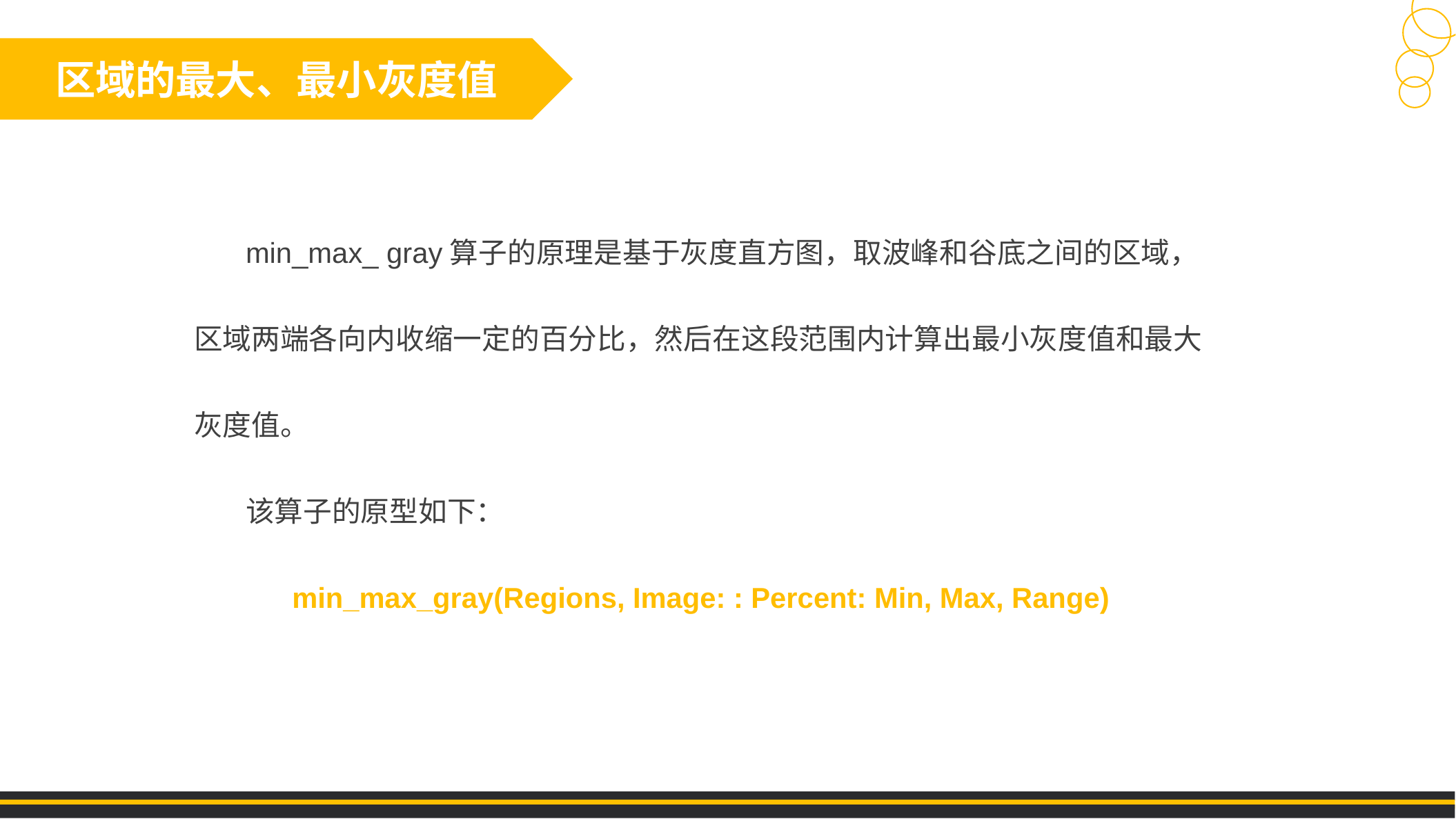

区域的最大、最小灰度值
min_max_ gray算子的原理是基于灰度直方图，取波峰和谷底之间的区域，区域两端各向内收缩一定的百分比，然后在这段范围内计算出最小灰度值和最大灰度值。
该算子的原型如下：
min_max_gray(Regions, Image: : Percent: Min, Max, Range)